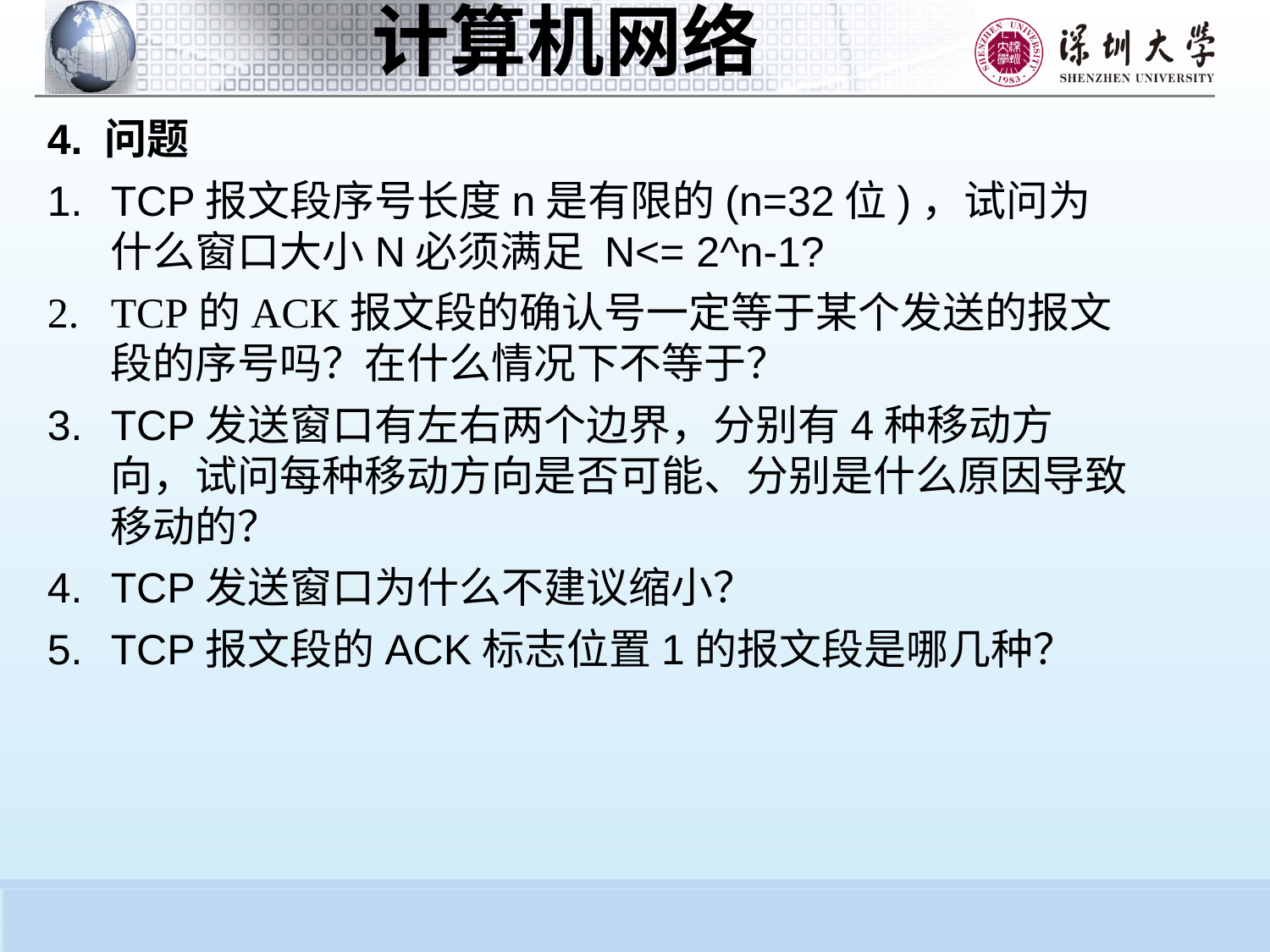

4. 问题
TCP报文段序号长度n是有限的(n=32位)，试问为什么窗口大小N必须满足 N<= 2^n-1?
TCP的ACK报文段的确认号一定等于某个发送的报文段的序号吗？在什么情况下不等于？
TCP发送窗口有左右两个边界，分别有4种移动方向，试问每种移动方向是否可能、分别是什么原因导致移动的？
TCP发送窗口为什么不建议缩小？
TCP报文段的ACK标志位置1的报文段是哪几种？